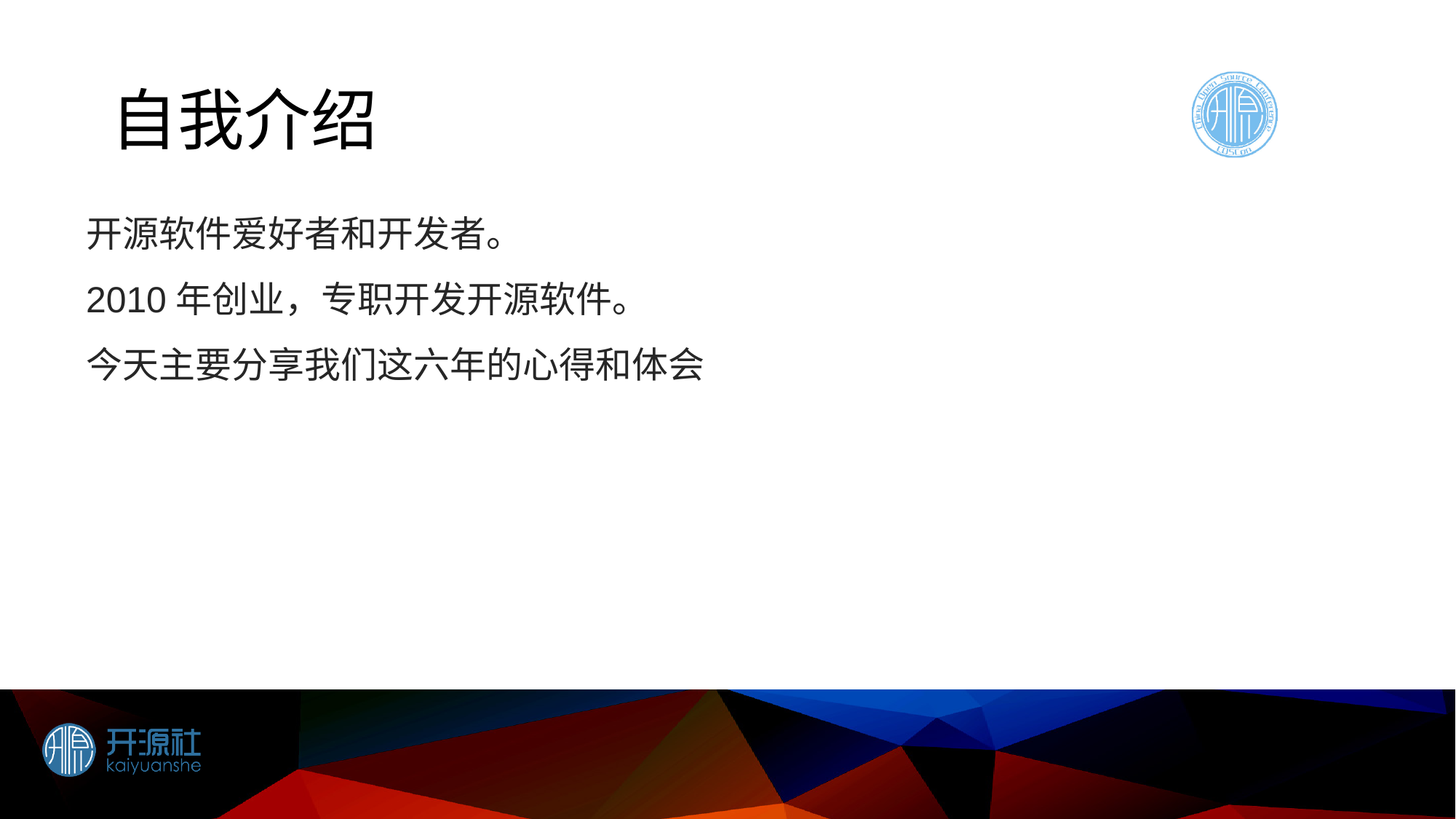

# 自我介绍
开源软件爱好者和开发者。
2010年创业，专职开发开源软件。
今天主要分享我们这六年的心得和体会